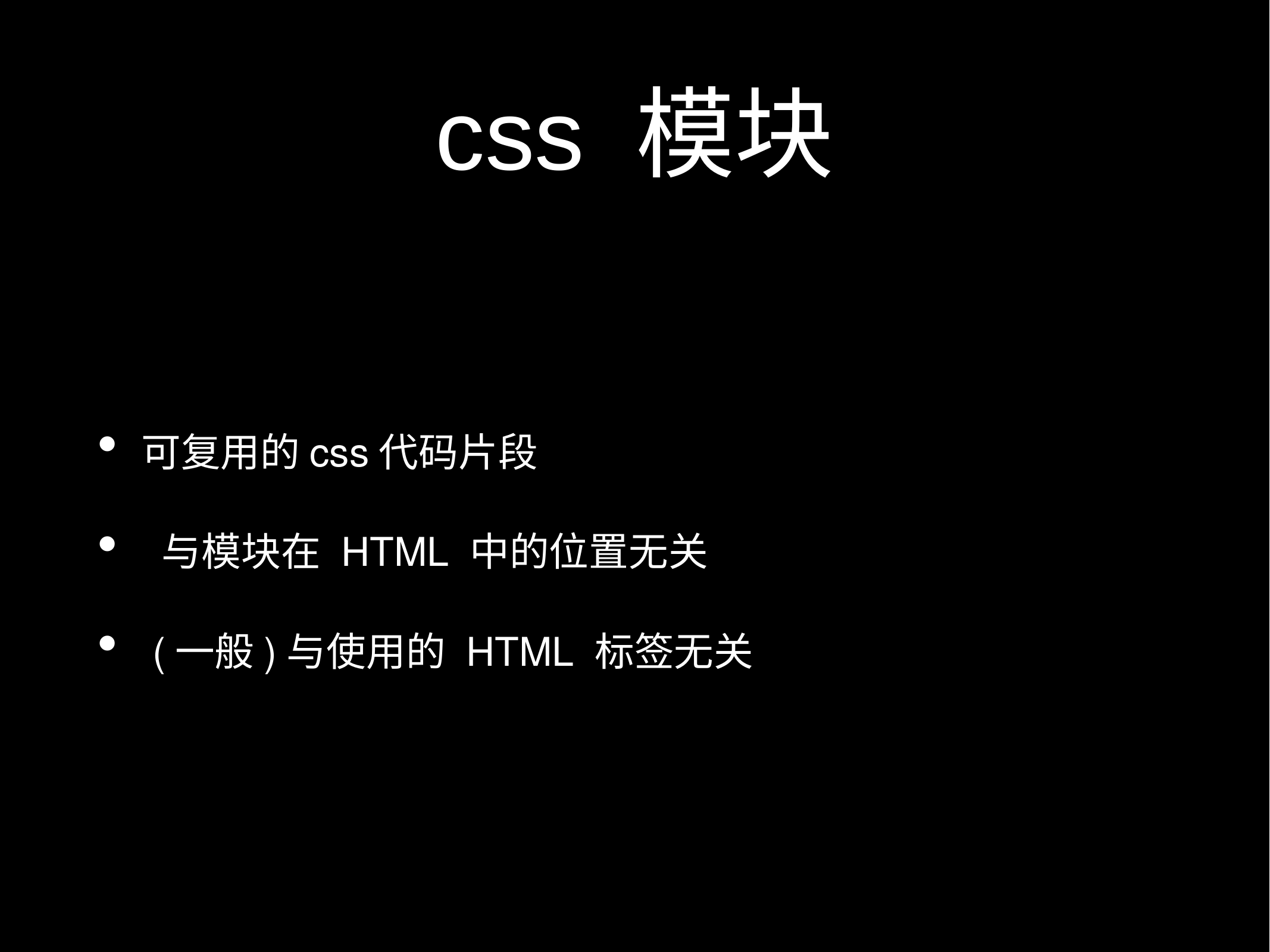

# css 模块
可复用的css代码片段
 与模块在 HTML 中的位置无关
 (一般)与使用的 HTML 标签无关